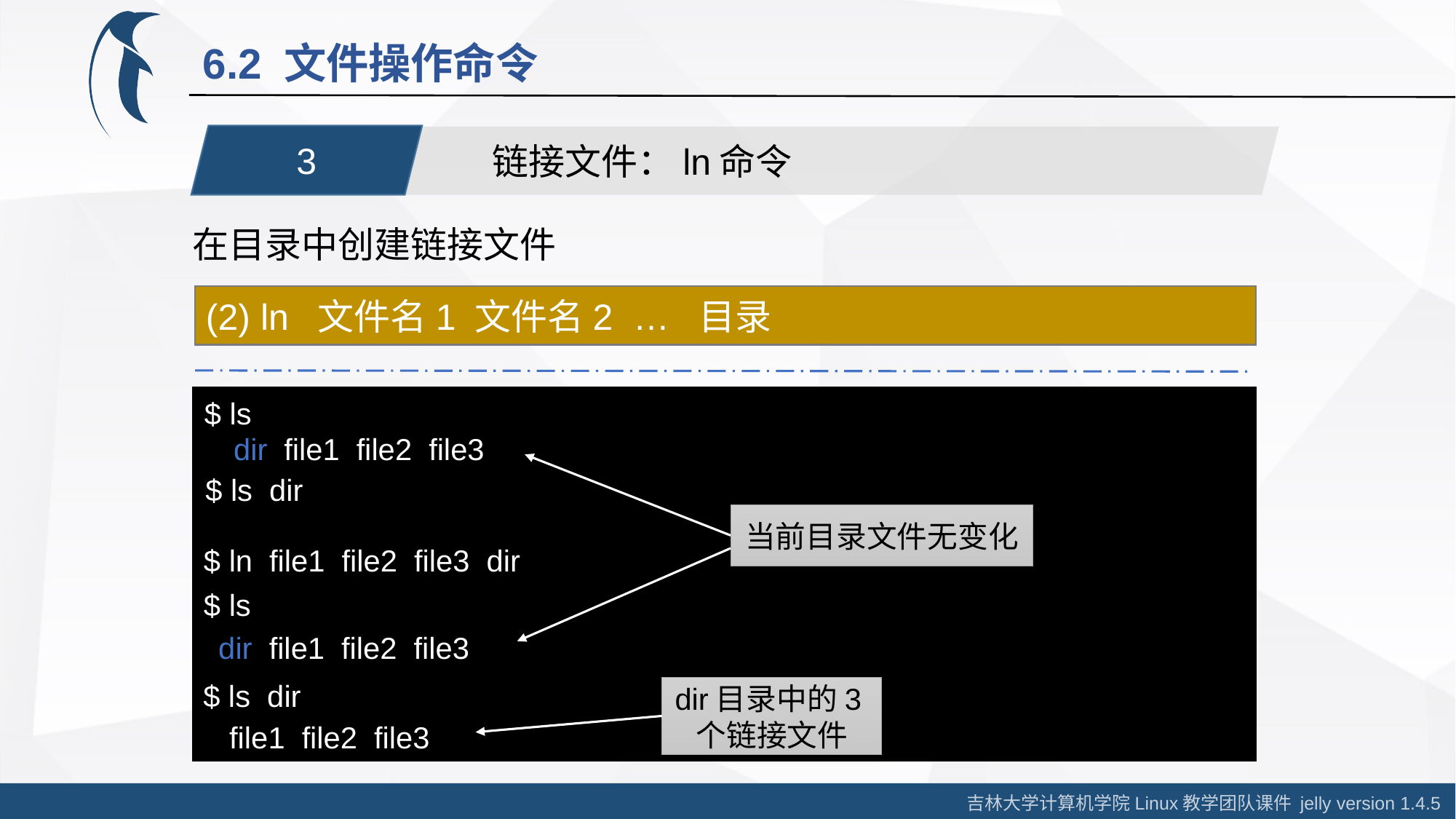

6.2 文件操作命令
3
链接文件：ln命令
在目录中创建链接文件
(2) ln  文件名1 文件名2  …  目录

$ ls
   dir  file1  file2  file3
$ ls  dir
当前目录文件无变化
$ ln  file1  file2  file3  dir
$ ls
   dir  file1  file2  file3
$ ls  dir
dir目录中的3个链接文件
   file1  file2  file3